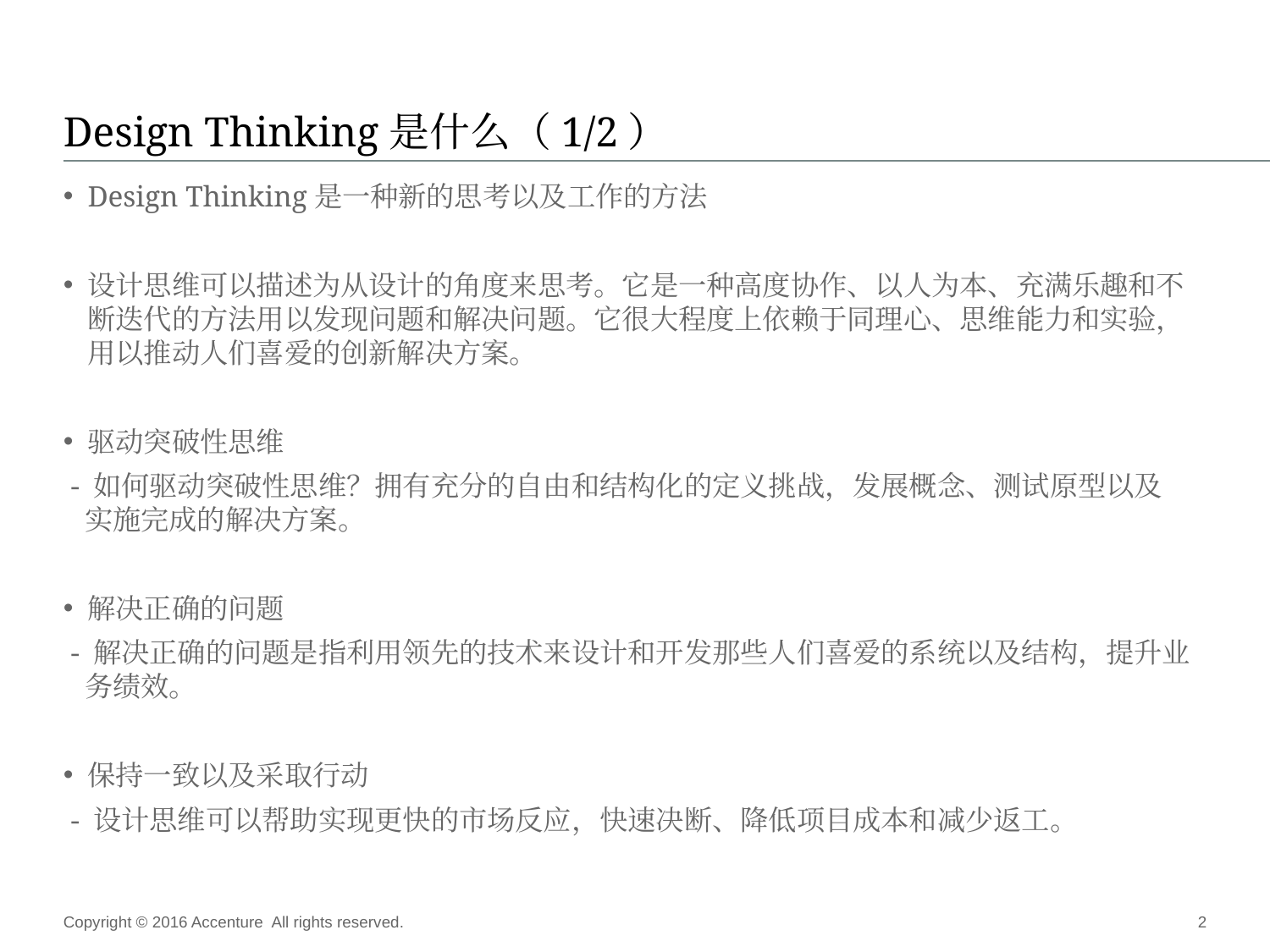

# Design Thinking是什么（1/2）
Design Thinking是一种新的思考以及工作的方法

设计思维可以描述为从设计的角度来思考。它是一种高度协作、以人为本、充满乐趣和不断迭代的方法用以发现问题和解决问题。它很大程度上依赖于同理心、思维能力和实验，用以推动人们喜爱的创新解决方案。

驱动突破性思维
 - 如何驱动突破性思维？拥有充分的自由和结构化的定义挑战，发展概念、测试原型以及
   实施完成的解决方案。

解决正确的问题
 - 解决正确的问题是指利用领先的技术来设计和开发那些人们喜爱的系统以及结构，提升业
   务绩效。

保持一致以及采取行动
 - 设计思维可以帮助实现更快的市场反应，快速决断、降低项目成本和减少返工。

Copyright © 2016 Accenture  All rights reserved.
2